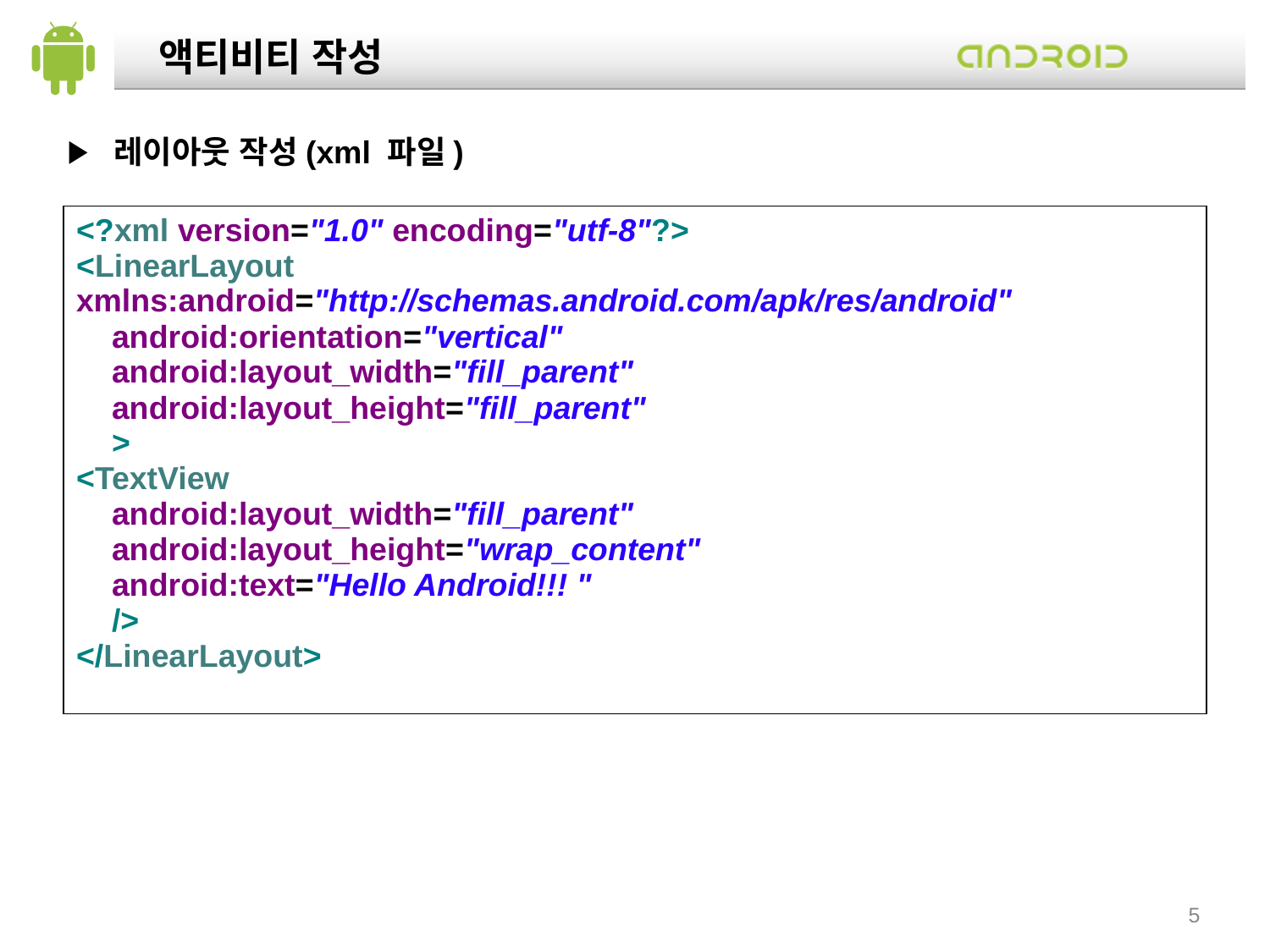

액티비티 작성
 레이아웃 작성(xml 파일)
| <?xml version="1.0" encoding="utf-8"?> <LinearLayout xmlns:android="http://schemas.android.com/apk/res/android" android:orientation="vertical" android:layout\_width="fill\_parent" android:layout\_height="fill\_parent" > <TextView android:layout\_width="fill\_parent" android:layout\_height="wrap\_content" android:text="Hello Android!!! " /> </LinearLayout> |
| --- |
5